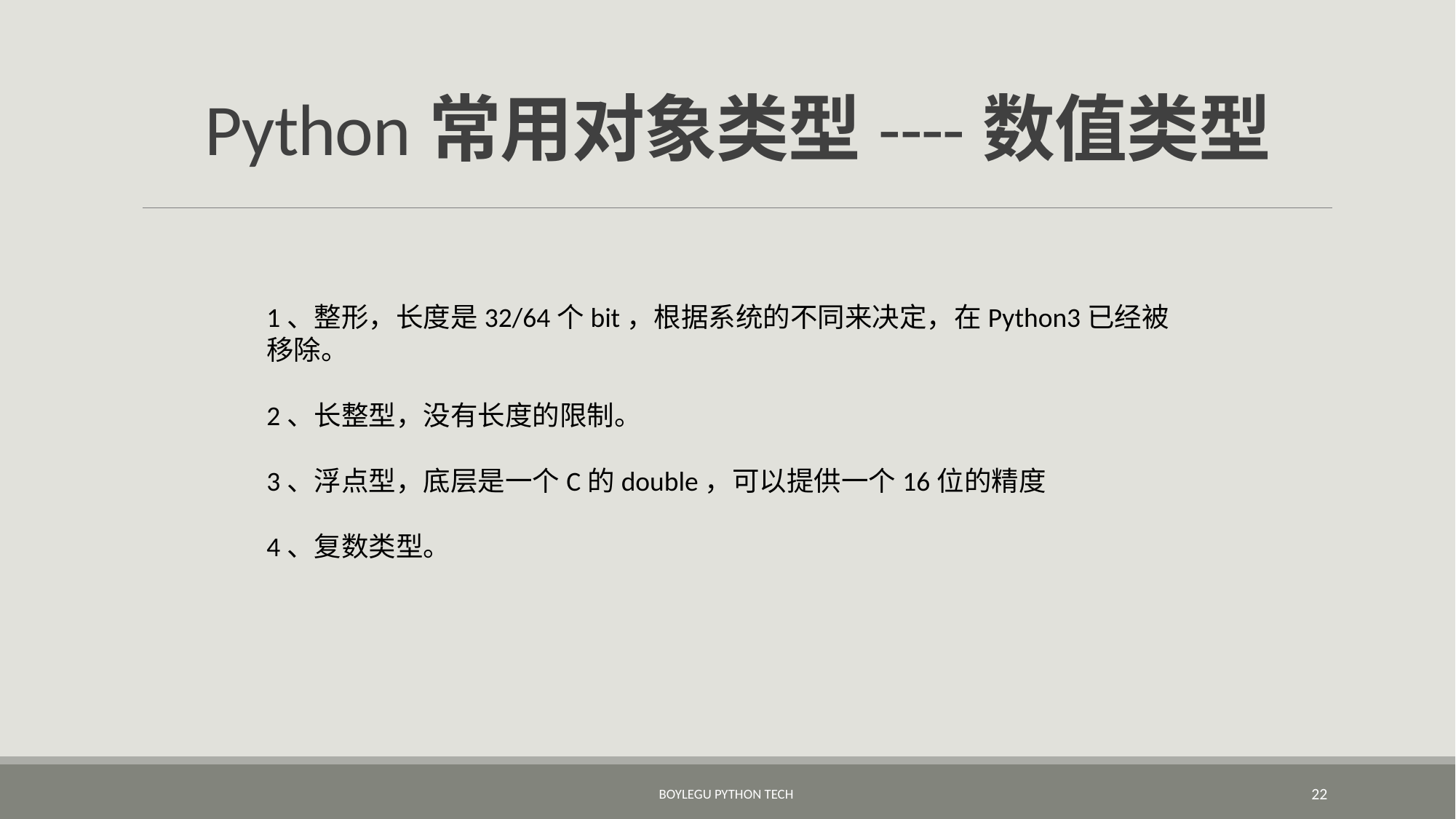

Python常用对象类型----数值类型
1、整形，长度是32/64个bit，根据系统的不同来决定，在Python3已经被移除。

2、长整型，没有长度的限制。

3、浮点型，底层是一个C的double，可以提供一个16位的精度

4、复数类型。

BoyleGu Python Tech
22